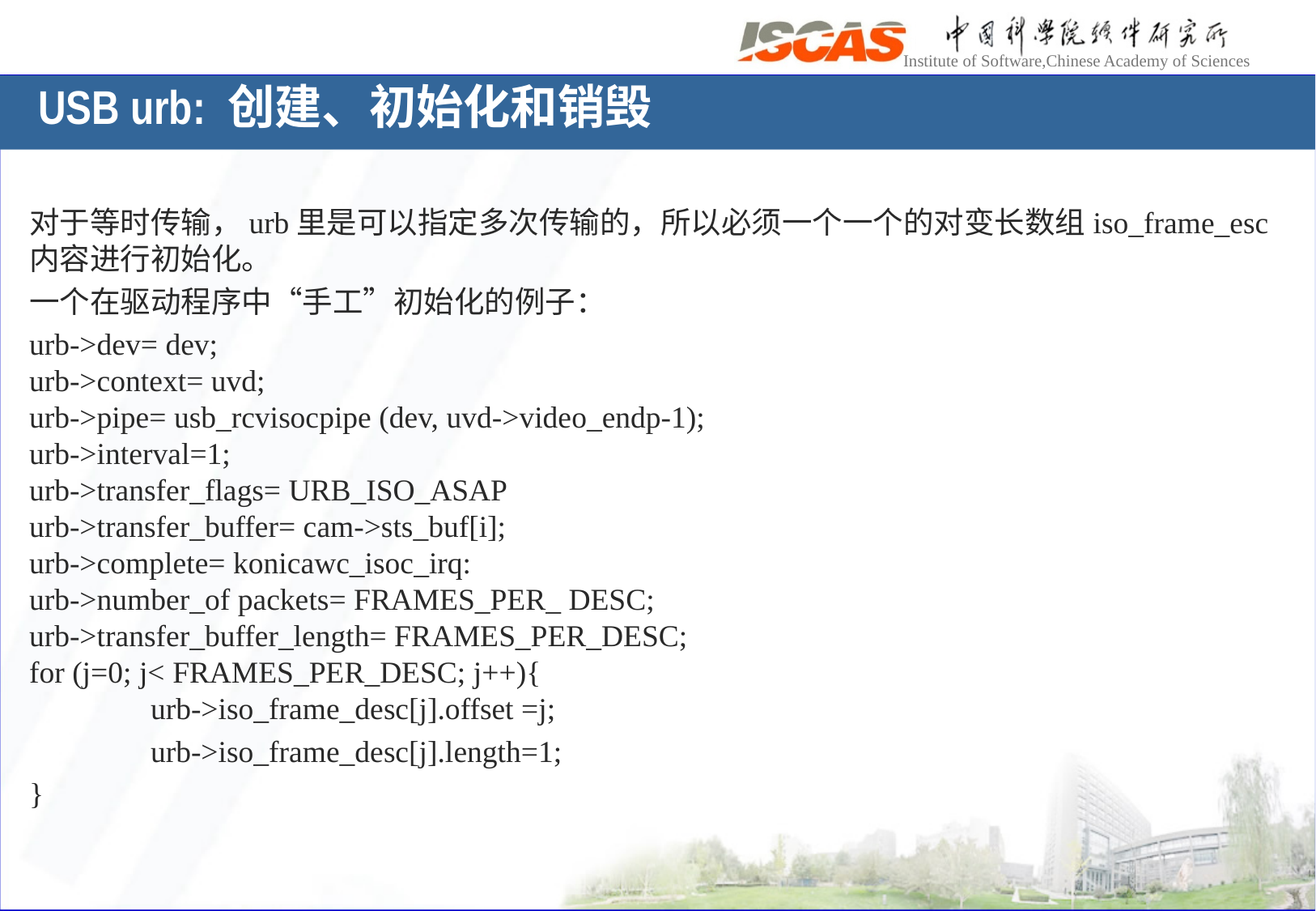

# USB urb: 创建、初始化和销毁
对于等时传输，urb里是可以指定多次传输的，所以必须一个一个的对变长数组iso_frame_esc内容进行初始化。
一个在驱动程序中“手工”初始化的例子：
urb->dev= dev;
urb->context= uvd;
urb->pipe= usb_rcvisocpipe (dev, uvd->video_endp-1);
urb->interval=1;
urb->transfer_flags= URB_ISO_ASAP
urb->transfer_buffer= cam->sts_buf[i];
urb->complete= konicawc_isoc_irq:
urb->number_of packets= FRAMES_PER_ DESC;
urb->transfer_buffer_length= FRAMES_PER_DESC;
for (j=0; j< FRAMES_PER_DESC; j++){
	urb->iso_frame_desc[j].offset =j;
	urb->iso_frame_desc[j].length=1;
}